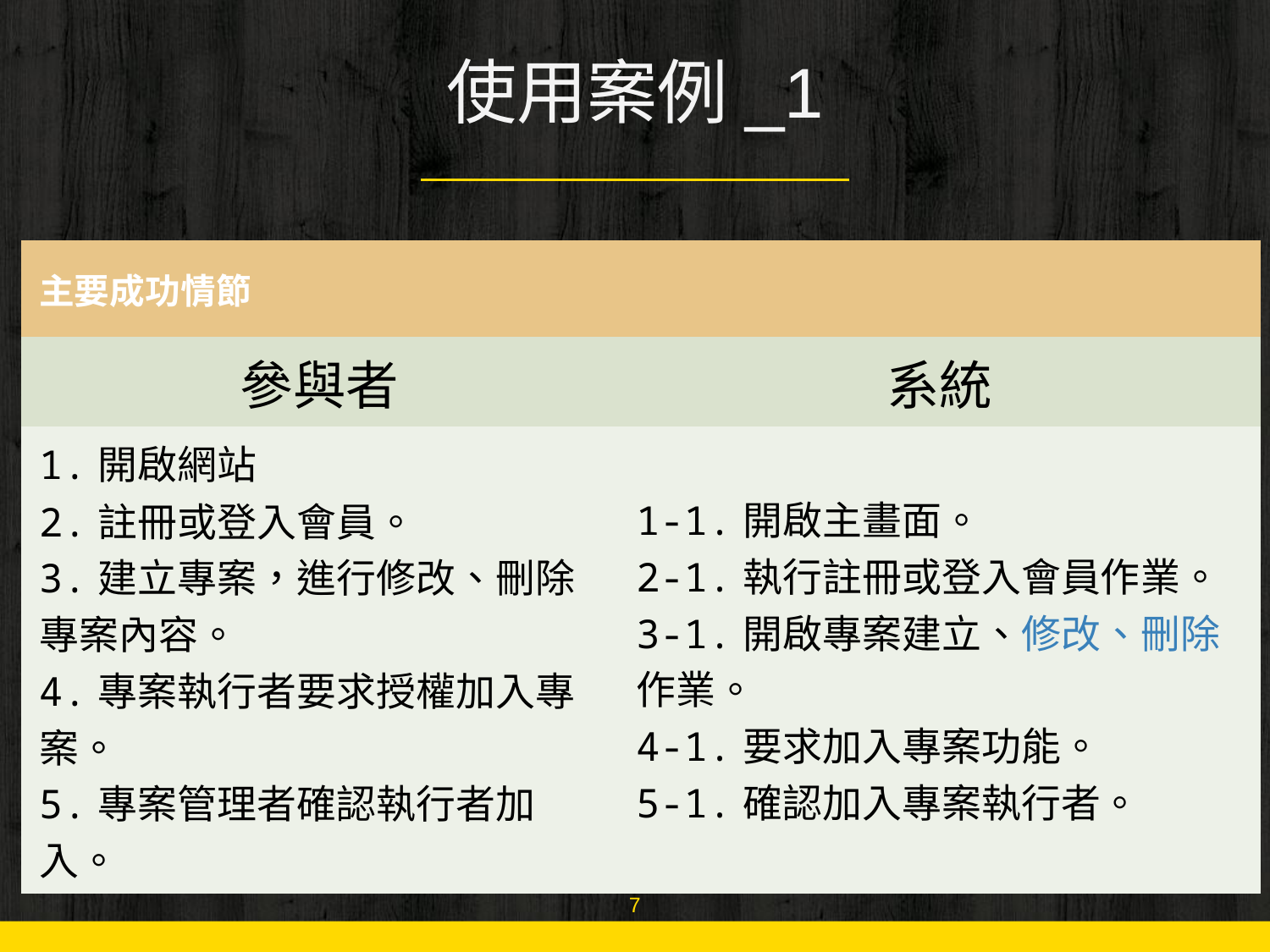

# 使用案例_1
| 主要成功情節 |  |
| --- | --- |
| 參與者 | 系統 |
| 1.開啟網站 2.註冊或登入會員。 3.建立專案，進行修改、刪除專案內容。 4.專案執行者要求授權加入專案。 5.專案管理者確認執行者加入。 | 1-1.開啟主畫面。 2-1.執行註冊或登入會員作業。 3-1.開啟專案建立、修改、刪除作業。 4-1.要求加入專案功能。 5-1.確認加入專案執行者。 |
7